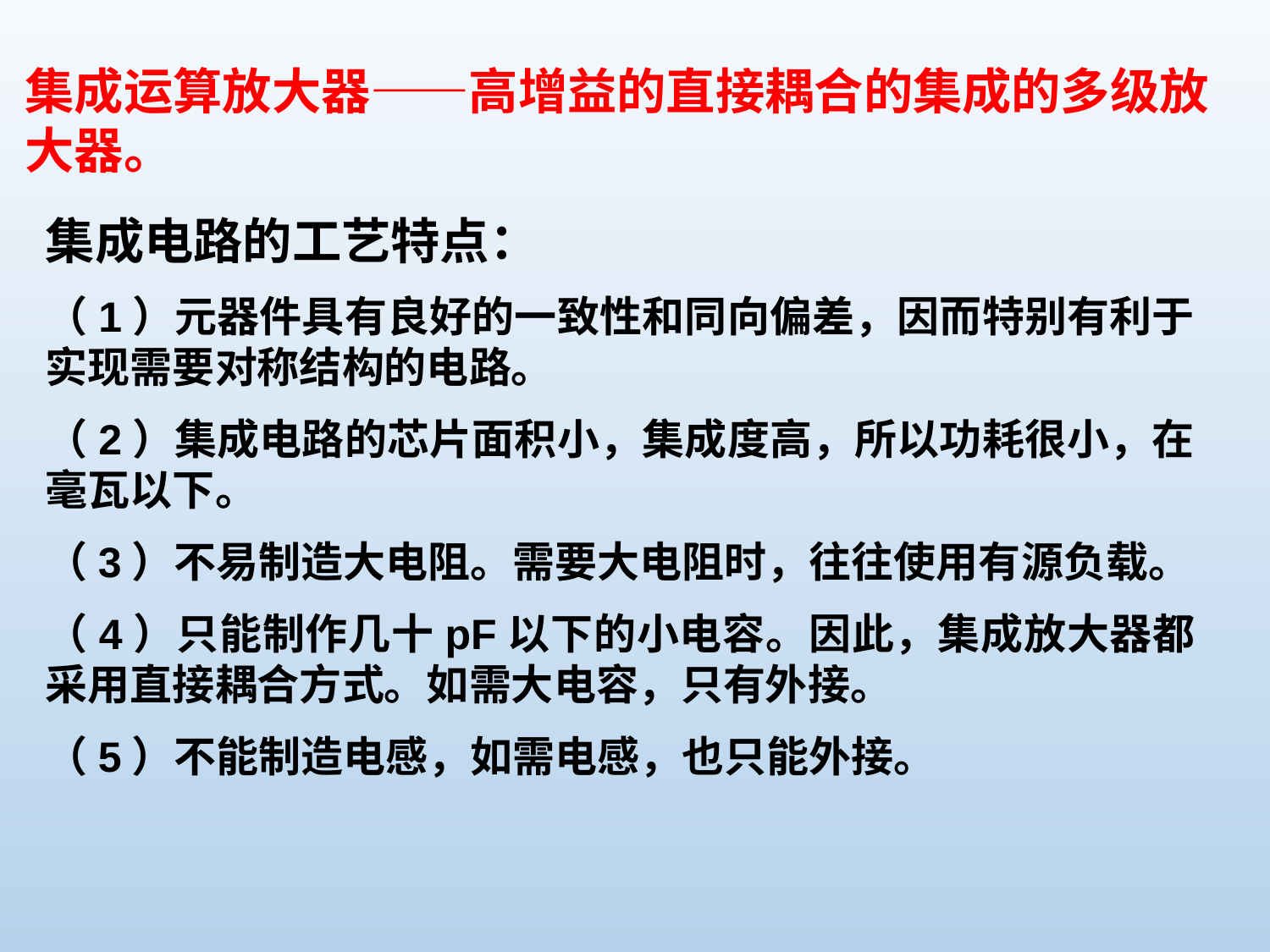

集成运算放大器——高增益的直接耦合的集成的多级放大器。
集成电路的工艺特点：
（1）元器件具有良好的一致性和同向偏差，因而特别有利于实现需要对称结构的电路。
（2）集成电路的芯片面积小，集成度高，所以功耗很小，在毫瓦以下。
（3）不易制造大电阻。需要大电阻时，往往使用有源负载。
（4）只能制作几十pF以下的小电容。因此，集成放大器都采用直接耦合方式。如需大电容，只有外接。
（5）不能制造电感，如需电感，也只能外接。